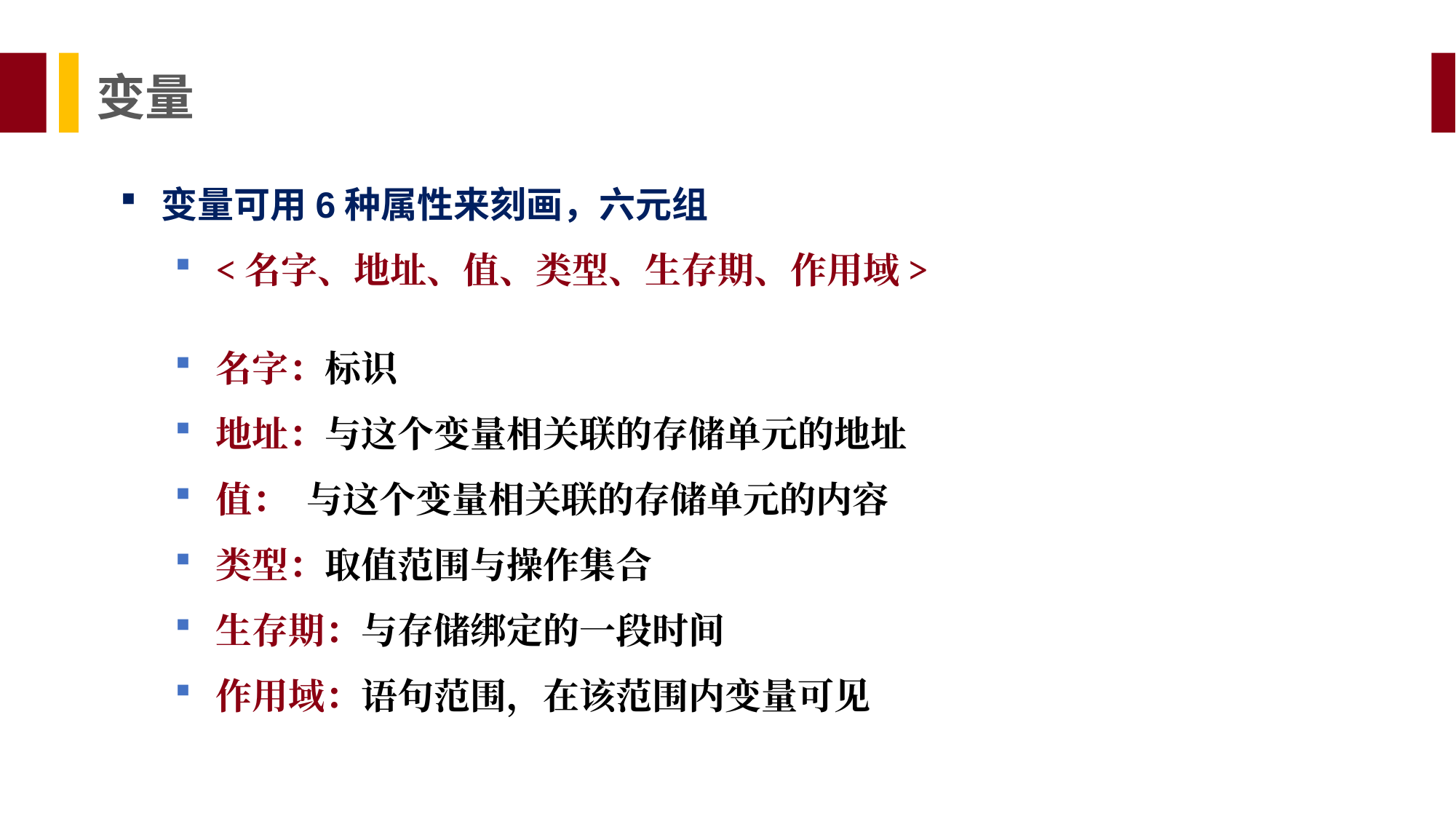

变量
变量可用6种属性来刻画，六元组
<名字、地址、值、类型、生存期、作用域>

名字：标识
地址：与这个变量相关联的存储单元的地址
值：  与这个变量相关联的存储单元的内容
类型：取值范围与操作集合
生存期：与存储绑定的一段时间
作用域：语句范围，在该范围内变量可见